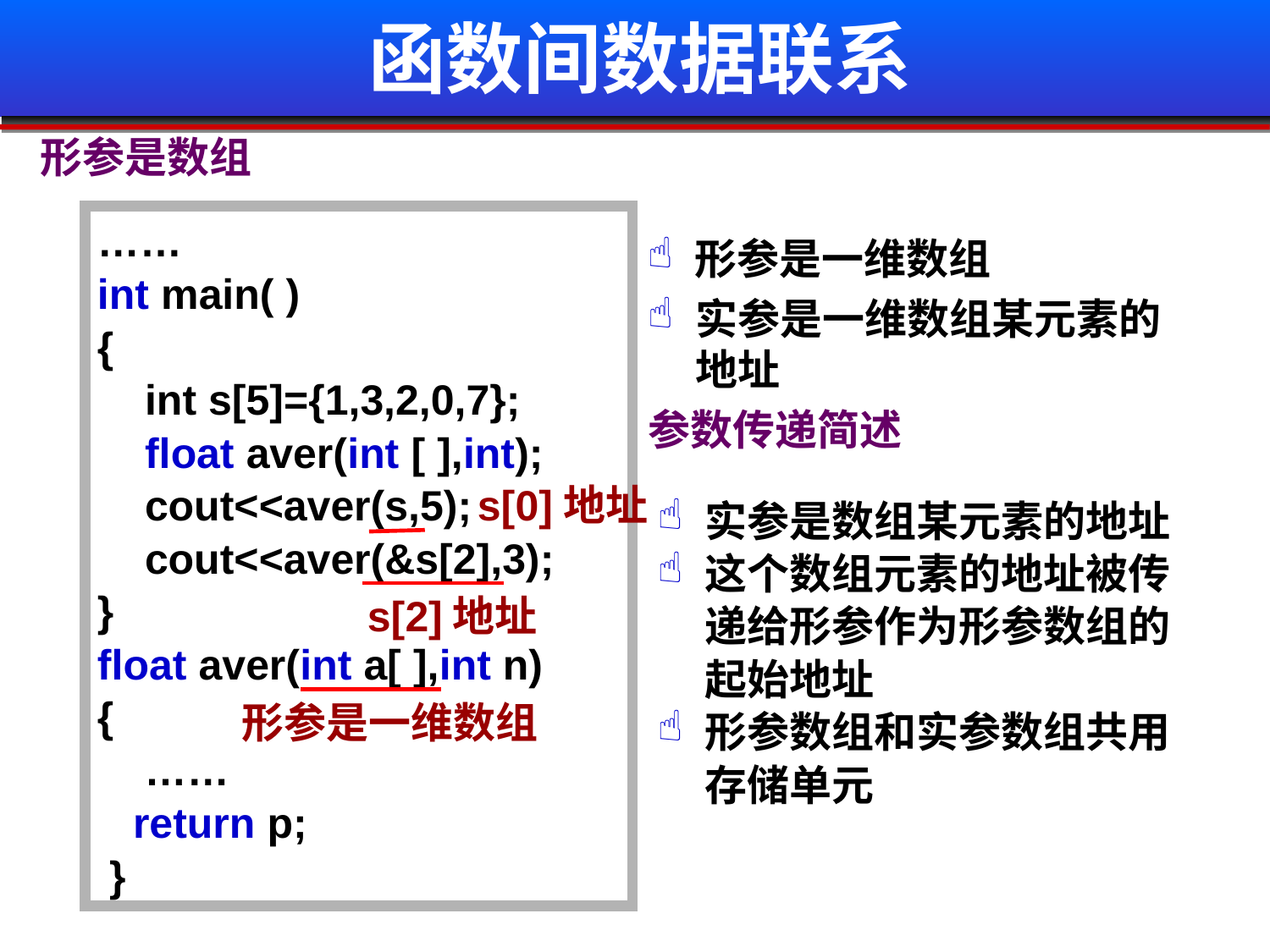

# 函数间数据联系

形参是数组

……
int main( )
{
    int s[5]={1,3,2,0,7};
    float aver(int [ ],int);
    cout<<aver(s,5);
    cout<<aver(&s[2],3);
}
float aver(int a[ ],int n)
{
    ……
   return p;
 }
形参是一维数组
实参是一维数组某元素的地址
参数传递简述
s[0]地址
实参是数组某元素的地址
这个数组元素的地址被传递给形参作为形参数组的起始地址
形参数组和实参数组共用存储单元
s[2]地址
形参是一维数组